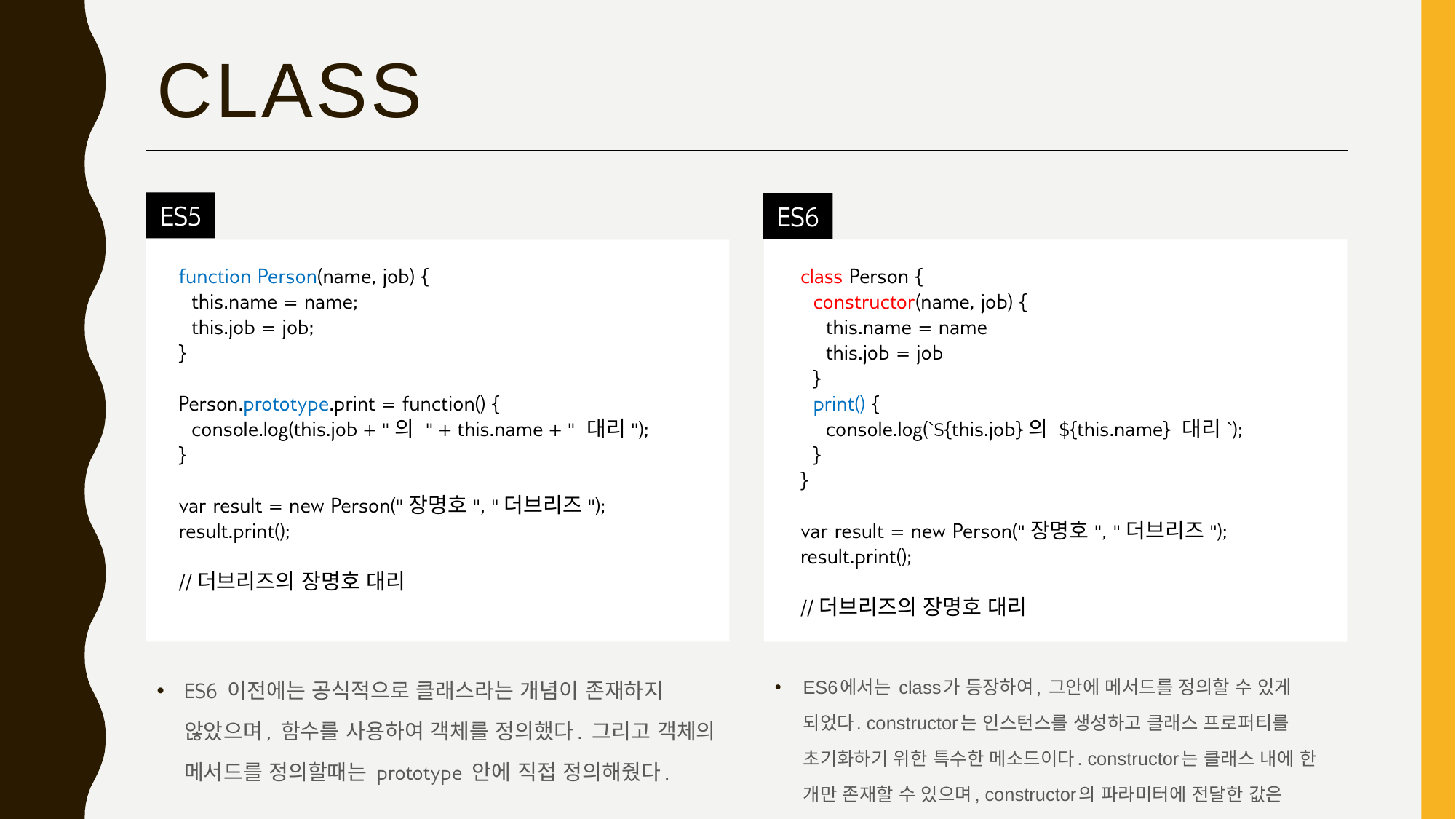

# class

ES5
ES6

class Person {
  constructor(name, job) {
    this.name = name
    this.job = job
  }
  print() {
    console.log(`${this.job}의 ${this.name} 대리`);
  }
}

var result = new Person("장명호", "더브리즈");
result.print();

//더브리즈의 장명호 대리
function Person(name, job) {
  this.name = name;
  this.job = job;
}

Person.prototype.print = function() {
  console.log(this.job + "의 " + this.name + " 대리");
}

var result = new Person("장명호", "더브리즈");
result.print();

//더브리즈의 장명호 대리
const a = [1, 2, 3];
const b = "전개연산자";

const c = [...a, b];

console.log(c);

// [1,2,3,”전개연산자”]

ES6 이전에는 공식적으로 클래스라는 개념이 존재하지 않았으며, 함수를 사용하여 객체를 정의했다. 그리고 객체의 메서드를 정의할때는 prototype 안에 직접 정의해줬다.
ES6에서는 class가 등장하여, 그안에 메서드를 정의할 수 있게 되었다. constructor는 인스턴스를 생성하고 클래스 프로퍼티를 초기화하기 위한 특수한 메소드이다. constructor는 클래스 내에 한 개만 존재할 수 있으며, constructor의 파라미터에 전달한 값은 클래스 프로퍼티에 할당한다.